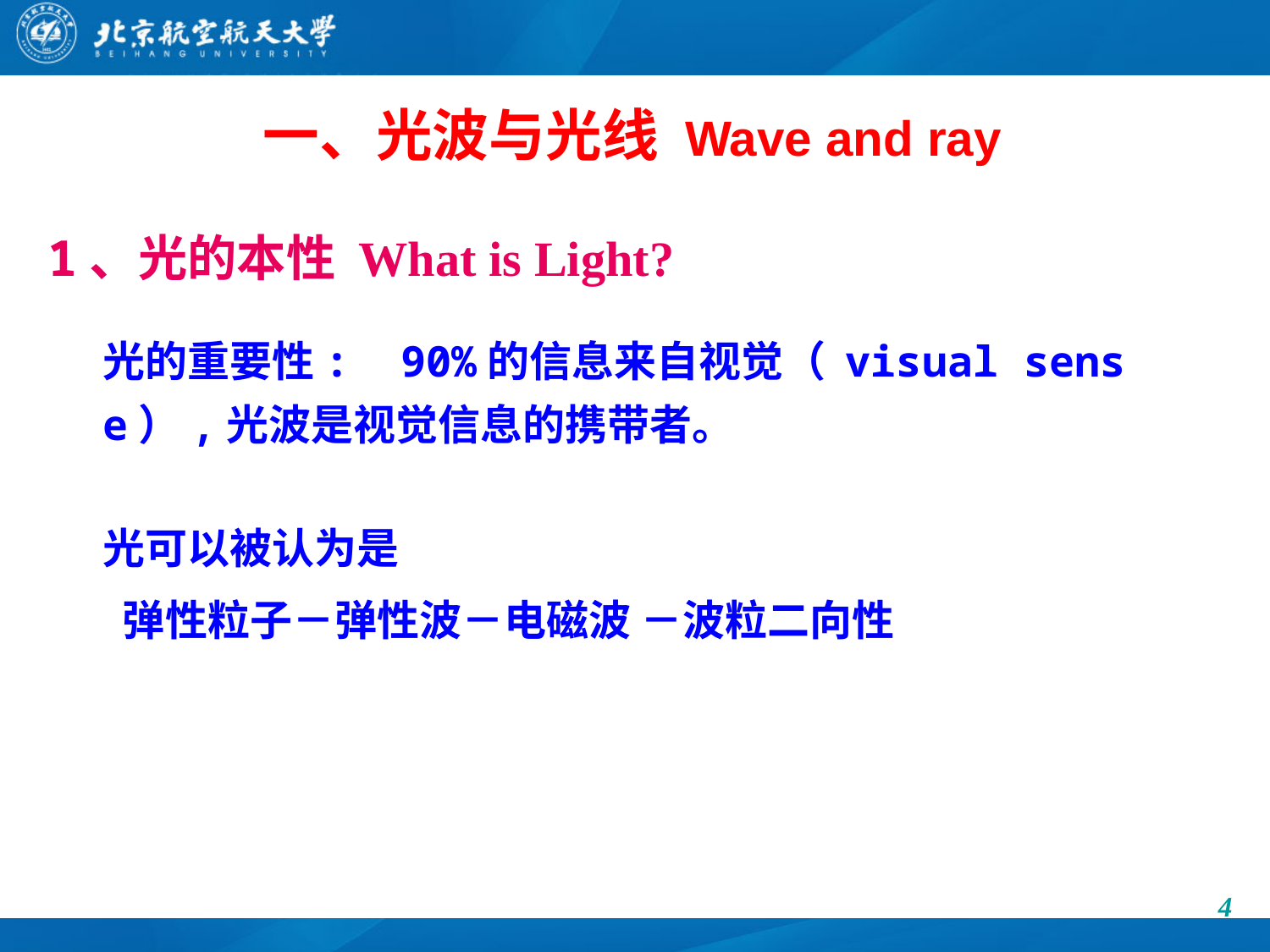

# 一、光波与光线 Wave and ray
1、光的本性 What is Light?

光的重要性:  90%的信息来自视觉（ visual sense）,光波是视觉信息的携带者。
光可以被认为是
 弹性粒子－弹性波－电磁波 －波粒二向性
4